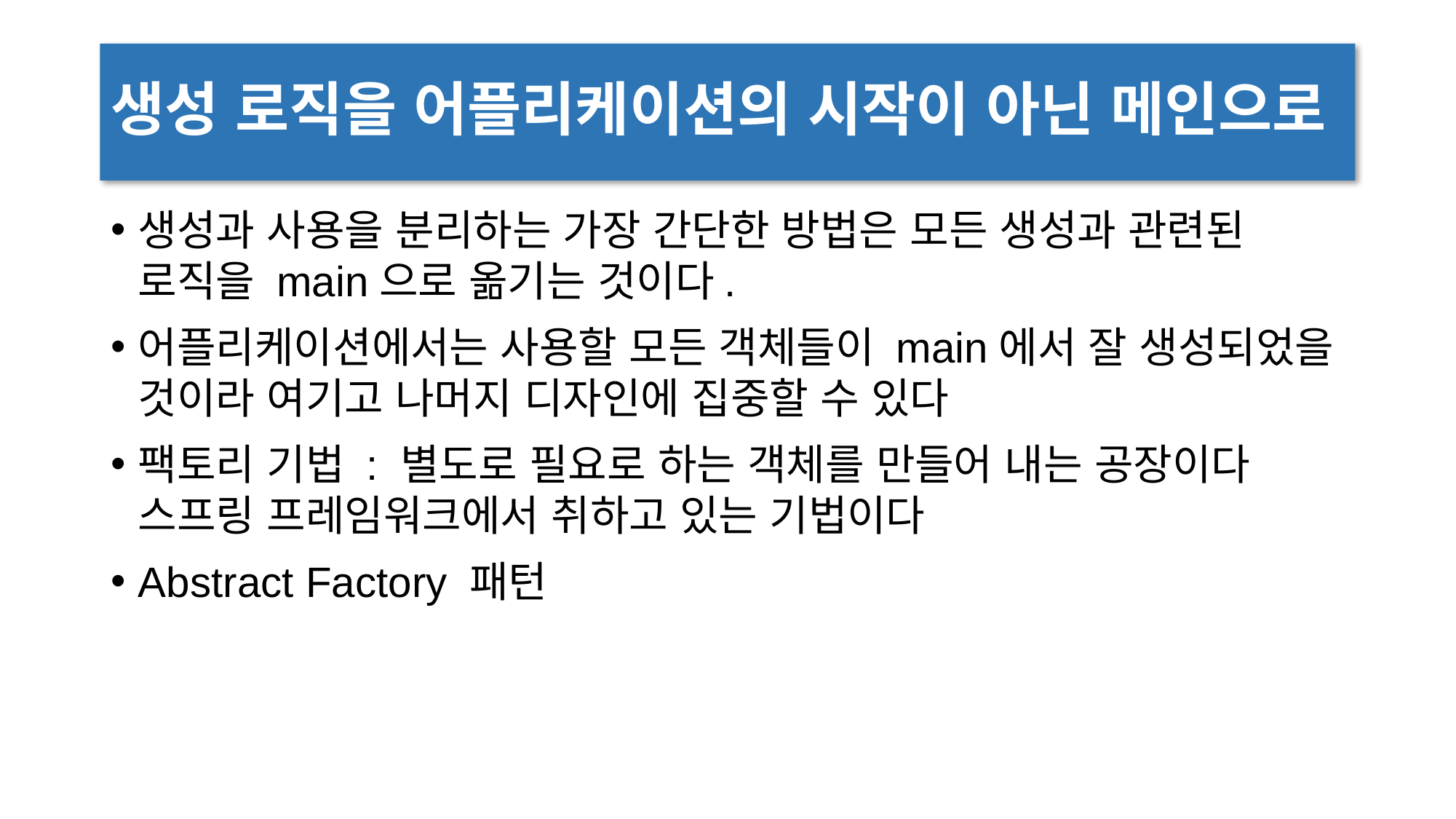

# 생성 로직을 어플리케이션의 시작이 아닌 메인으로
생성과 사용을 분리하는 가장 간단한 방법은 모든 생성과 관련된 로직을 main으로 옮기는 것이다.
어플리케이션에서는 사용할 모든 객체들이 main에서 잘 생성되었을 것이라 여기고 나머지 디자인에 집중할 수 있다
팩토리 기법 : 별도로 필요로 하는 객체를 만들어 내는 공장이다 스프링 프레임워크에서 취하고 있는 기법이다
Abstract Factory 패턴